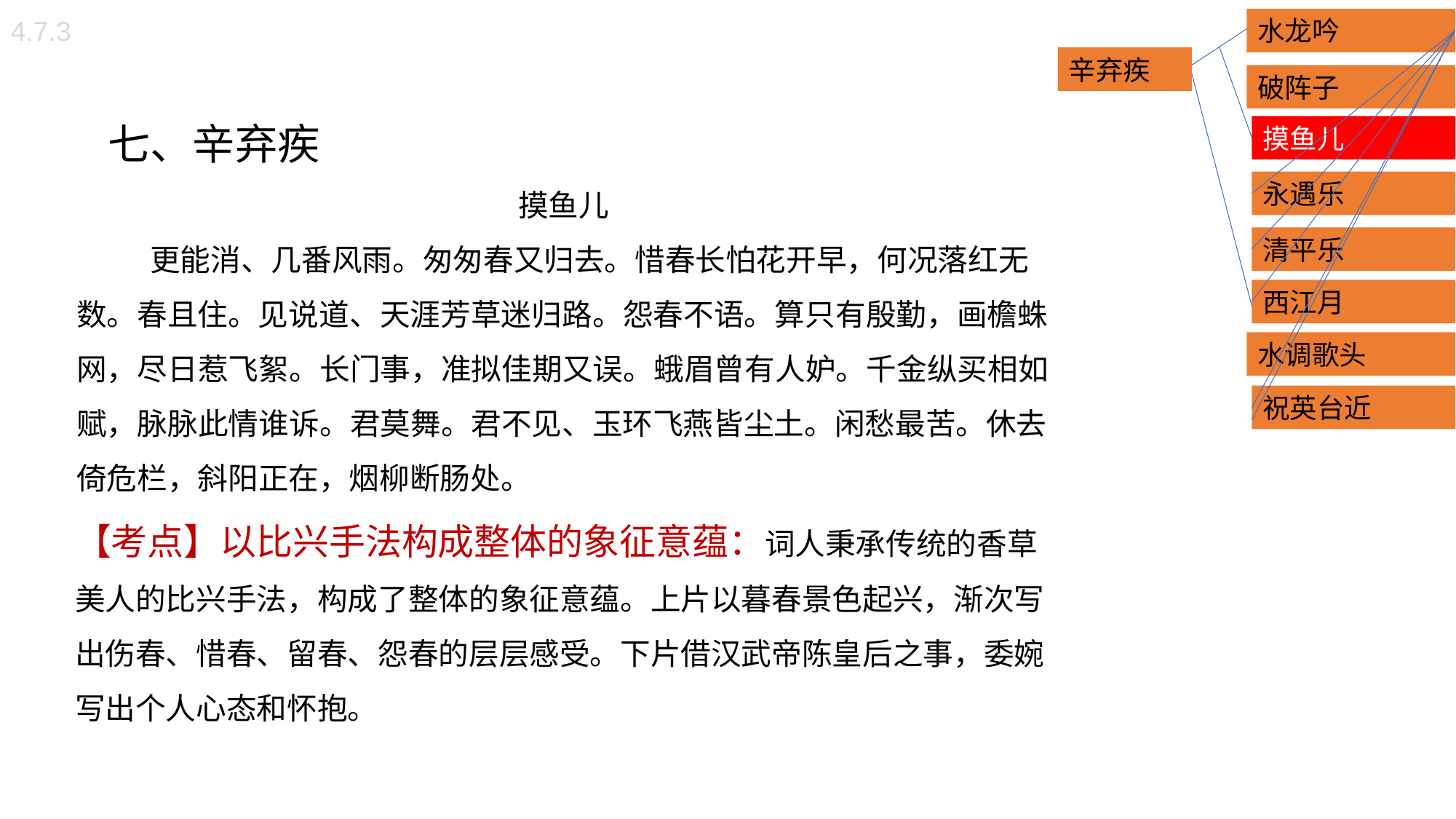

4.7.3
水龙吟
辛弃疾
破阵子
   七、辛弃疾
摸鱼儿
          更能消、几番风雨。匆匆春又归去。惜春长怕花开早，何况落红无数。春且住。见说道、天涯芳草迷归路。怨春不语。算只有殷勤，画檐蛛网，尽日惹飞絮。长门事，准拟佳期又误。蛾眉曾有人妒。千金纵买相如赋，脉脉此情谁诉。君莫舞。君不见、玉环飞燕皆尘土。闲愁最苦。休去倚危栏，斜阳正在，烟柳断肠处。
【考点】以比兴手法构成整体的象征意蕴：词人秉承传统的香草美人的比兴手法，构成了整体的象征意蕴。上片以暮春景色起兴，渐次写出伤春、惜春、留春、怨春的层层感受。下片借汉武帝陈皇后之事，委婉写出个人心态和怀抱。
摸鱼儿
永遇乐
清平乐
西江月
水调歌头
祝英台近